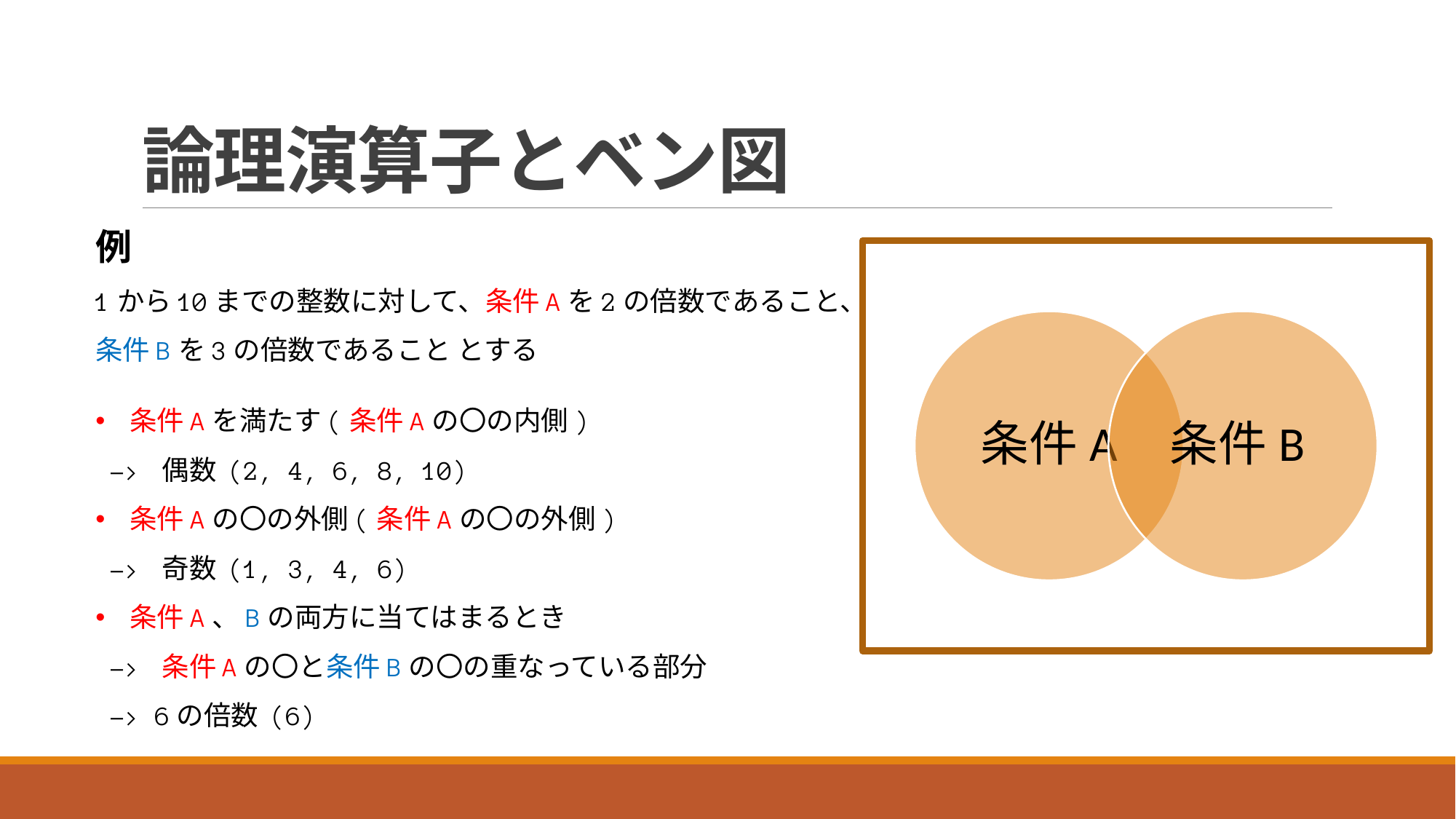

# 論理演算子とベン図
例
1から10までの整数に対して、条件Aを2の倍数であること、
条件Bを3の倍数であること とする

条件Aを満たす(条件Aの〇の内側)
 -> 偶数 (2, 4, 6, 8, 10)
条件Aの〇の外側(条件Aの〇の外側)
 -> 奇数 (1, 3, 4, 6)
条件A、Bの両方に当てはまるとき
 -> 条件Aの〇と条件Bの〇の重なっている部分
 -> 6の倍数 (6)

条件A
条件B